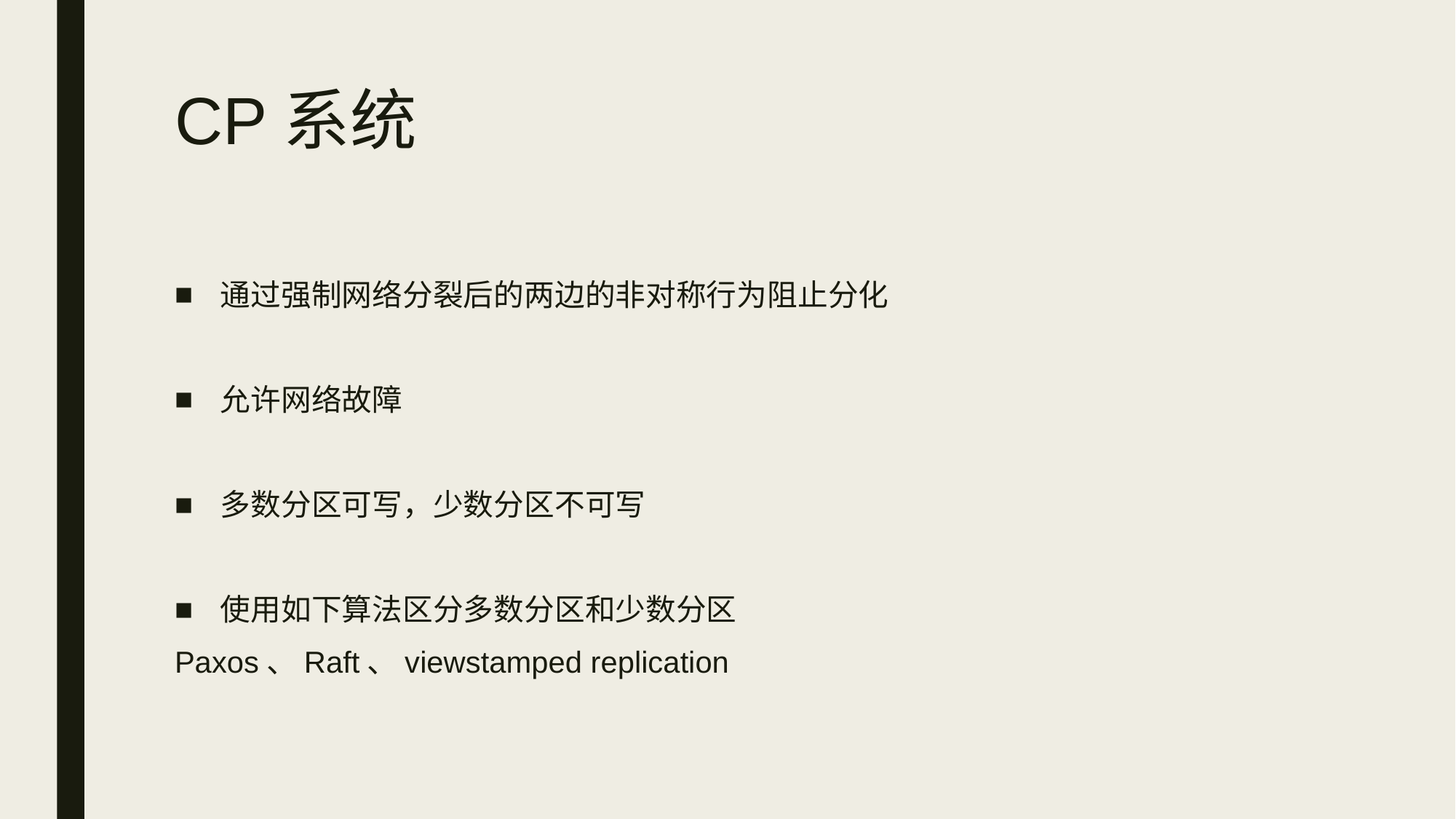

# CP系统
通过强制网络分裂后的两边的非对称行为阻止分化

允许网络故障

多数分区可写，少数分区不可写

使用如下算法区分多数分区和少数分区
Paxos、Raft、viewstamped replication